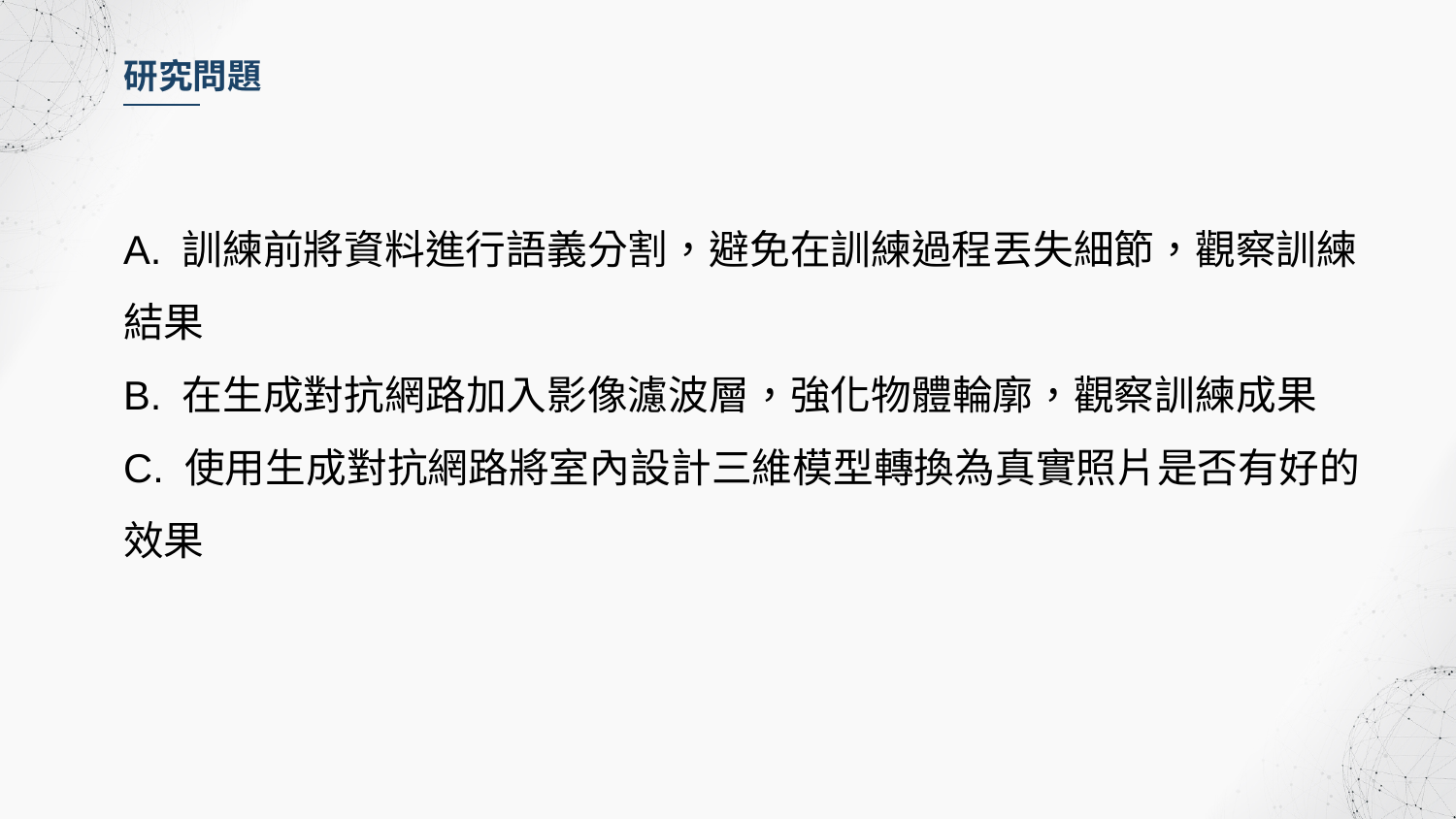

研究問題
A. 訓練前將資料進行語義分割，避免在訓練過程丟失細節，觀察訓練結果
B. 在生成對抗網路加入影像濾波層，強化物體輪廓，觀察訓練成果
C. 使用生成對抗網路將室內設計三維模型轉換為真實照片是否有好的效果